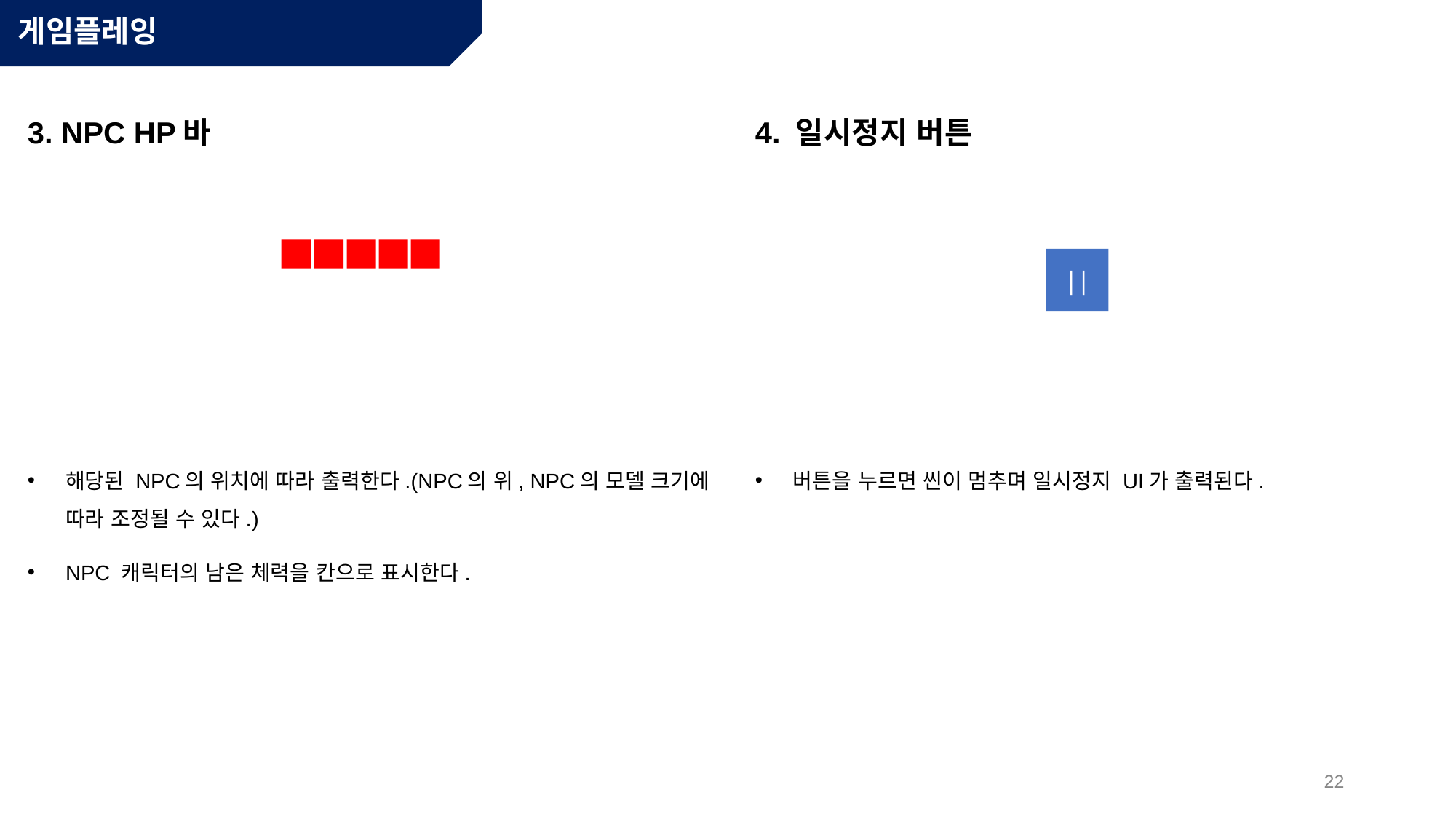

# 게임플레잉
3. NPC HP바
4. 일시정지 버튼

||
해당된 NPC의 위치에 따라 출력한다.(NPC의 위, NPC의 모델 크기에 따라 조정될 수 있다.)
NPC 캐릭터의 남은 체력을 칸으로 표시한다.

버튼을 누르면 씬이 멈추며 일시정지 UI가 출력된다.

22